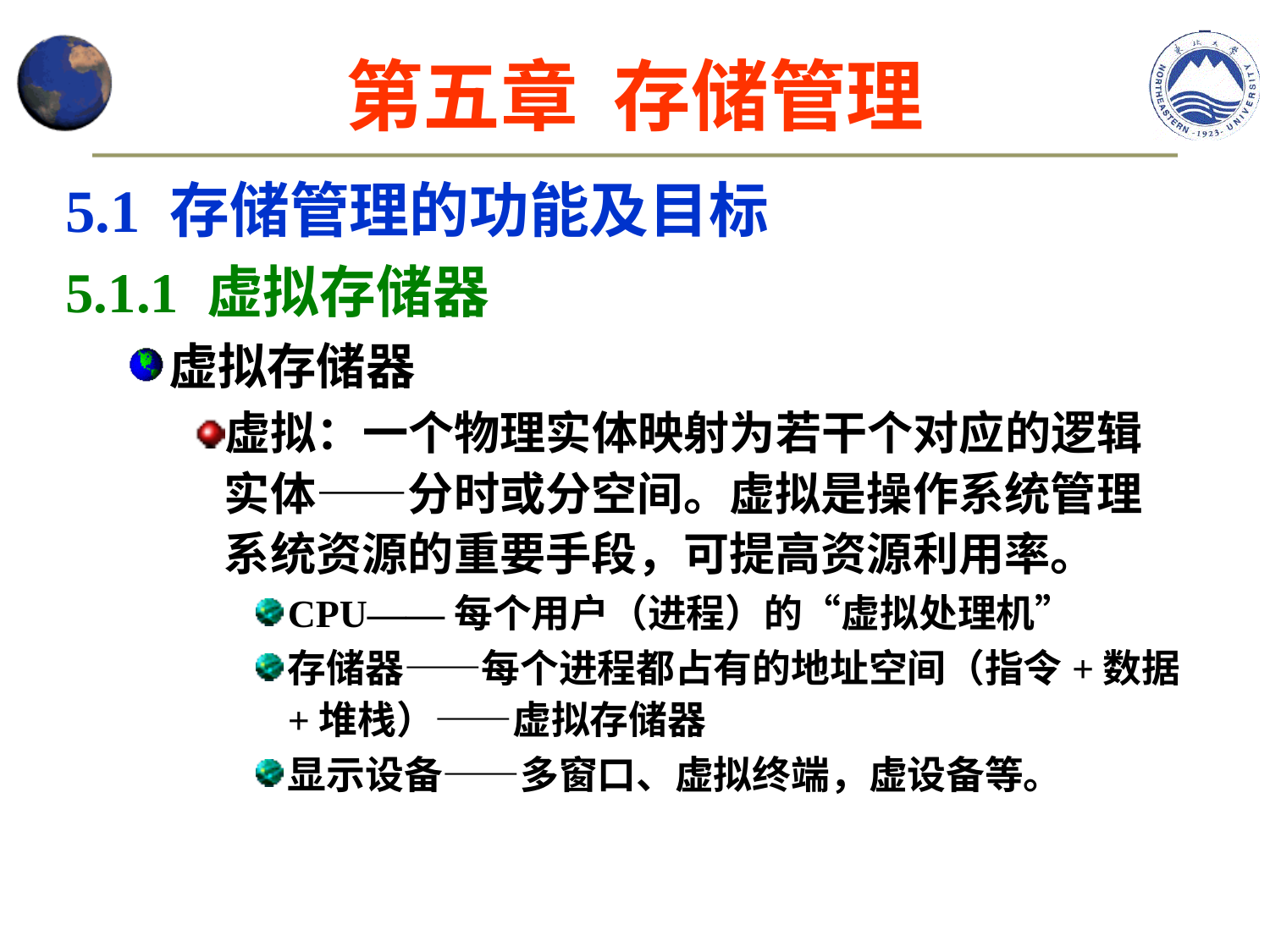

第五章  存储管理
5.1 存储管理的功能及目标
5.1.1 虚拟存储器
虚拟存储器
虚拟：一个物理实体映射为若干个对应的逻辑实体——分时或分空间。虚拟是操作系统管理系统资源的重要手段，可提高资源利用率。
CPU——每个用户（进程）的“虚拟处理机”
存储器——每个进程都占有的地址空间（指令+数据+堆栈）——虚拟存储器
显示设备——多窗口、虚拟终端，虚设备等。